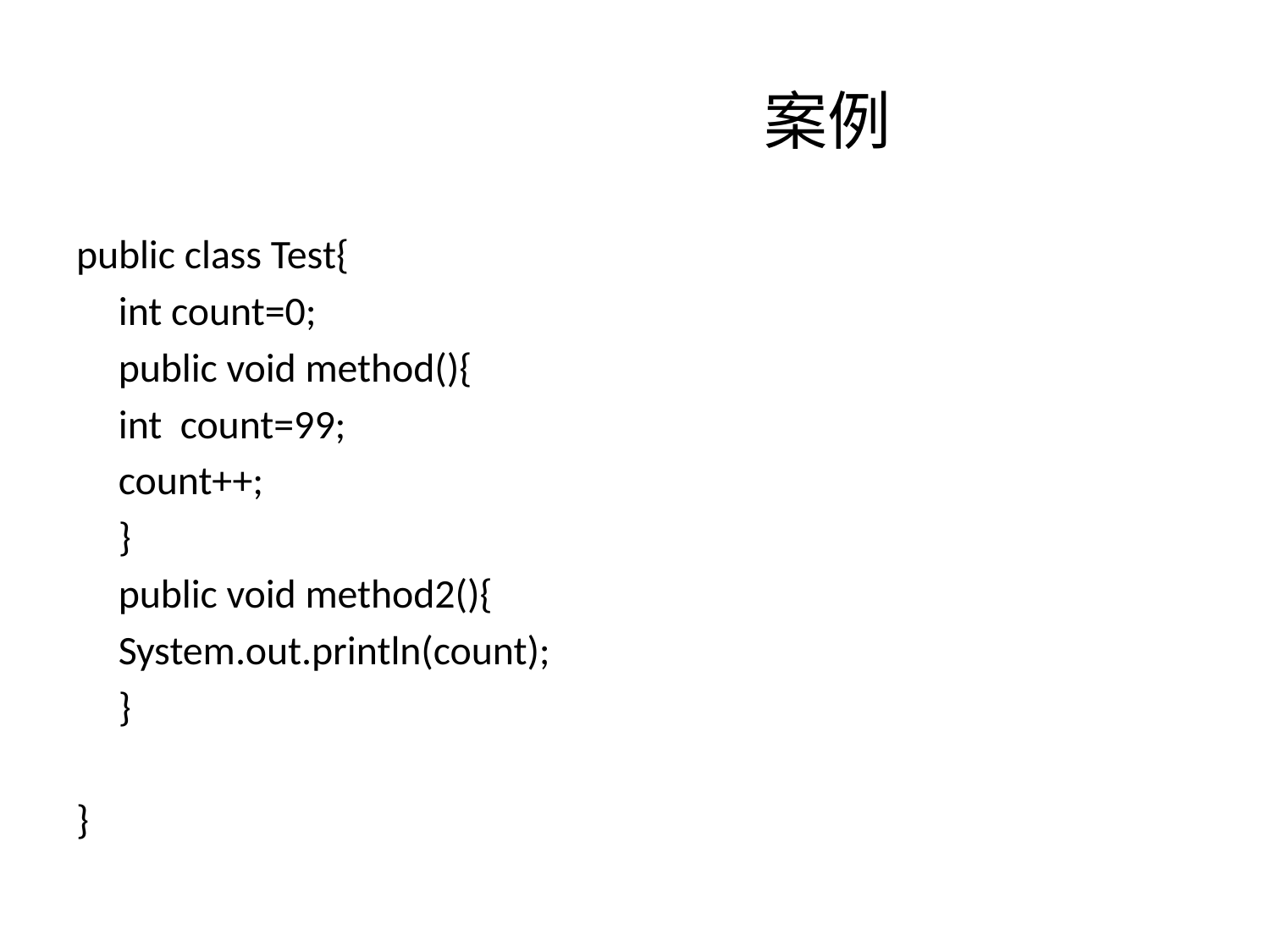

# 案例
public class Test{
	int count=0;
	public void method(){
		int  count=99;
		count++;
	}
	public void method2(){
		System.out.println(count);
	}

}